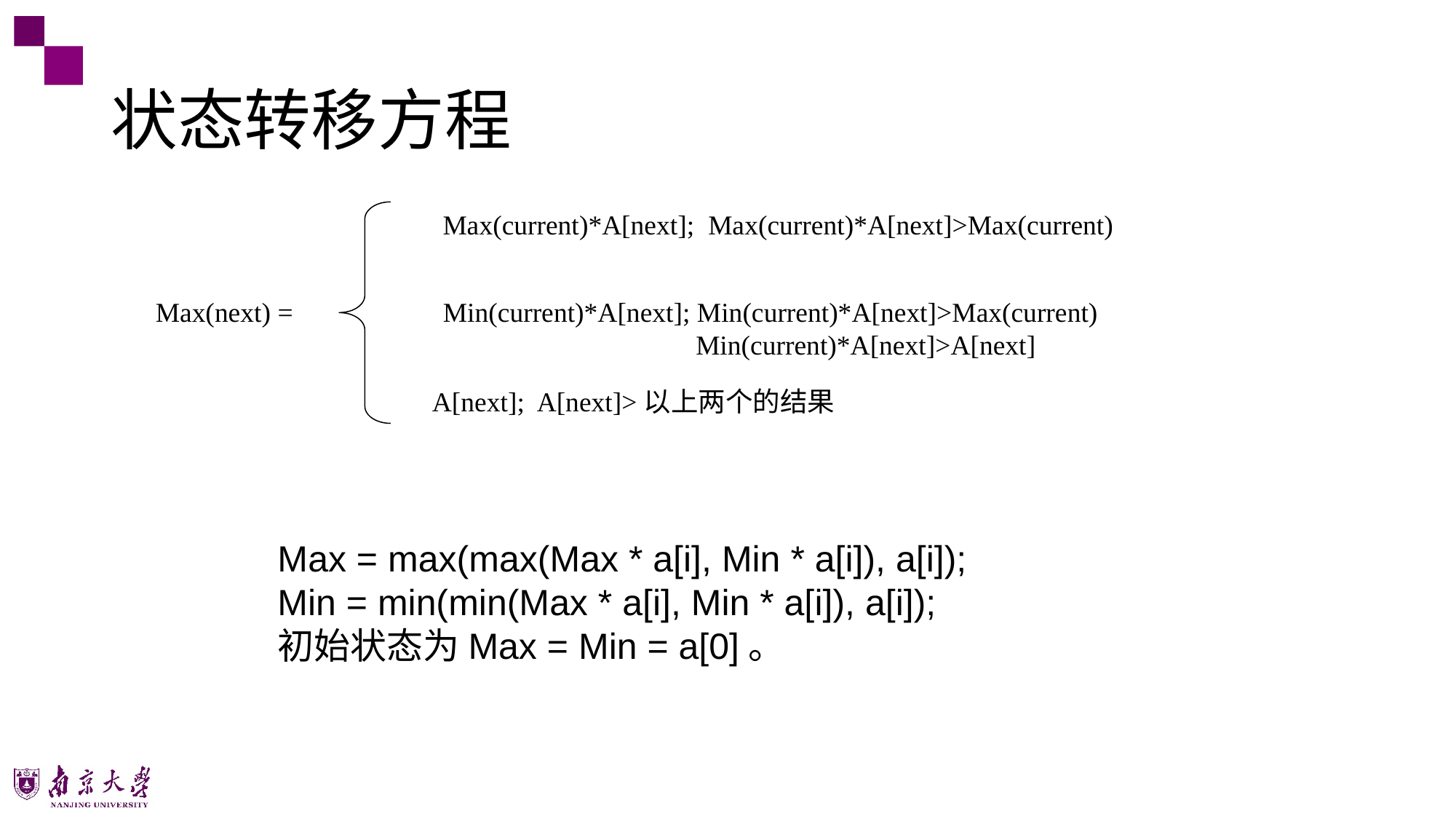

# 状态转移方程

Max(current)*A[next];  Max(current)*A[next]>Max(current)
Max(next) =
Min(current)*A[next]; Min(current)*A[next]>Max(current)
		     Min(current)*A[next]>A[next]
A[next];  A[next]>以上两个的结果
Max = max(max(Max * a[i], Min * a[i]), a[i]);
Min = min(min(Max * a[i], Min * a[i]), a[i]);
初始状态为Max = Min = a[0]。